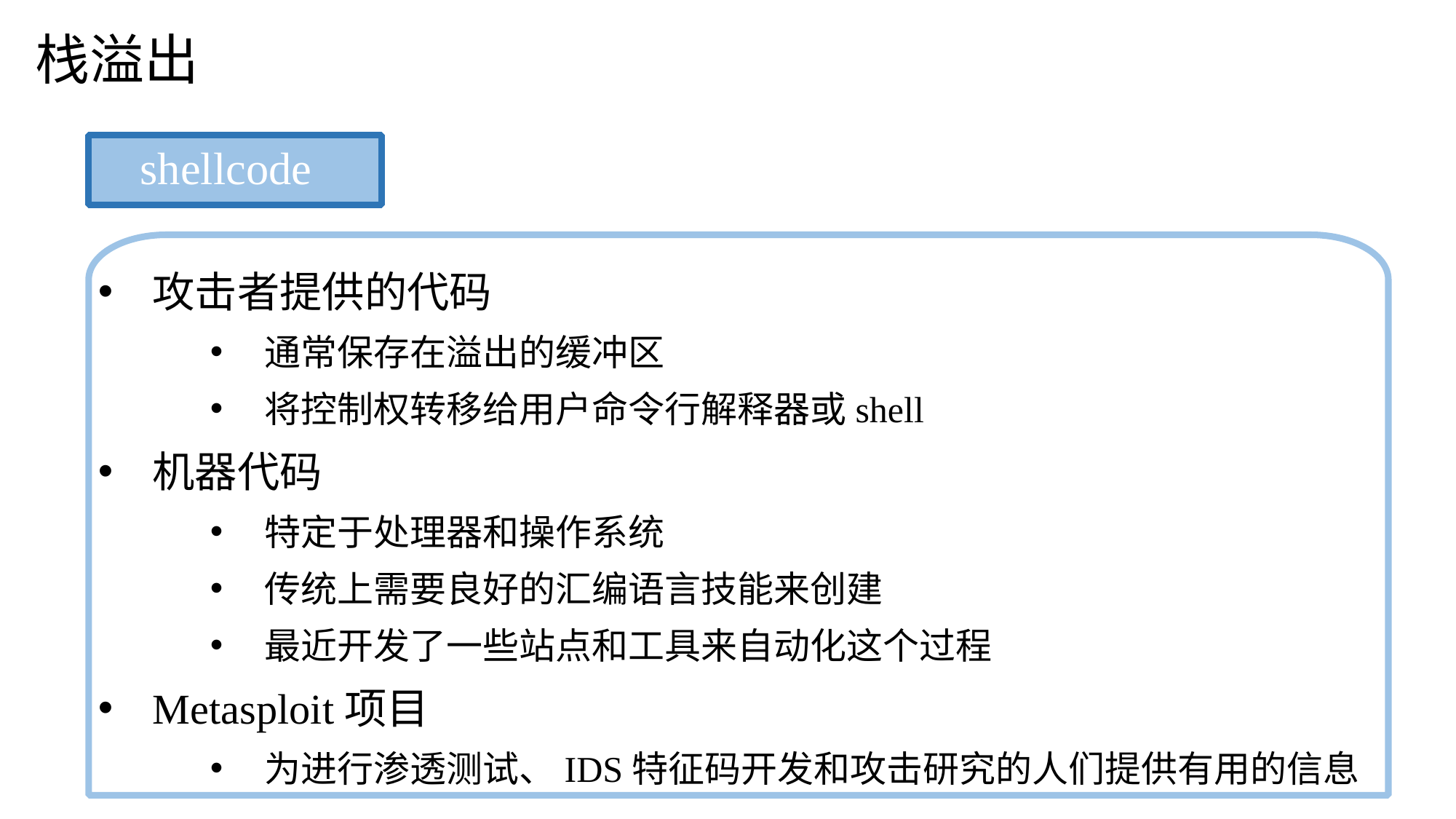

栈溢出

shellcode
攻击者提供的代码
通常保存在溢出的缓冲区
将控制权转移给用户命令行解释器或shell
机器代码
特定于处理器和操作系统
传统上需要良好的汇编语言技能来创建
最近开发了一些站点和工具来自动化这个过程
Metasploit项目
为进行渗透测试、IDS特征码开发和攻击研究的人们提供有用的信息